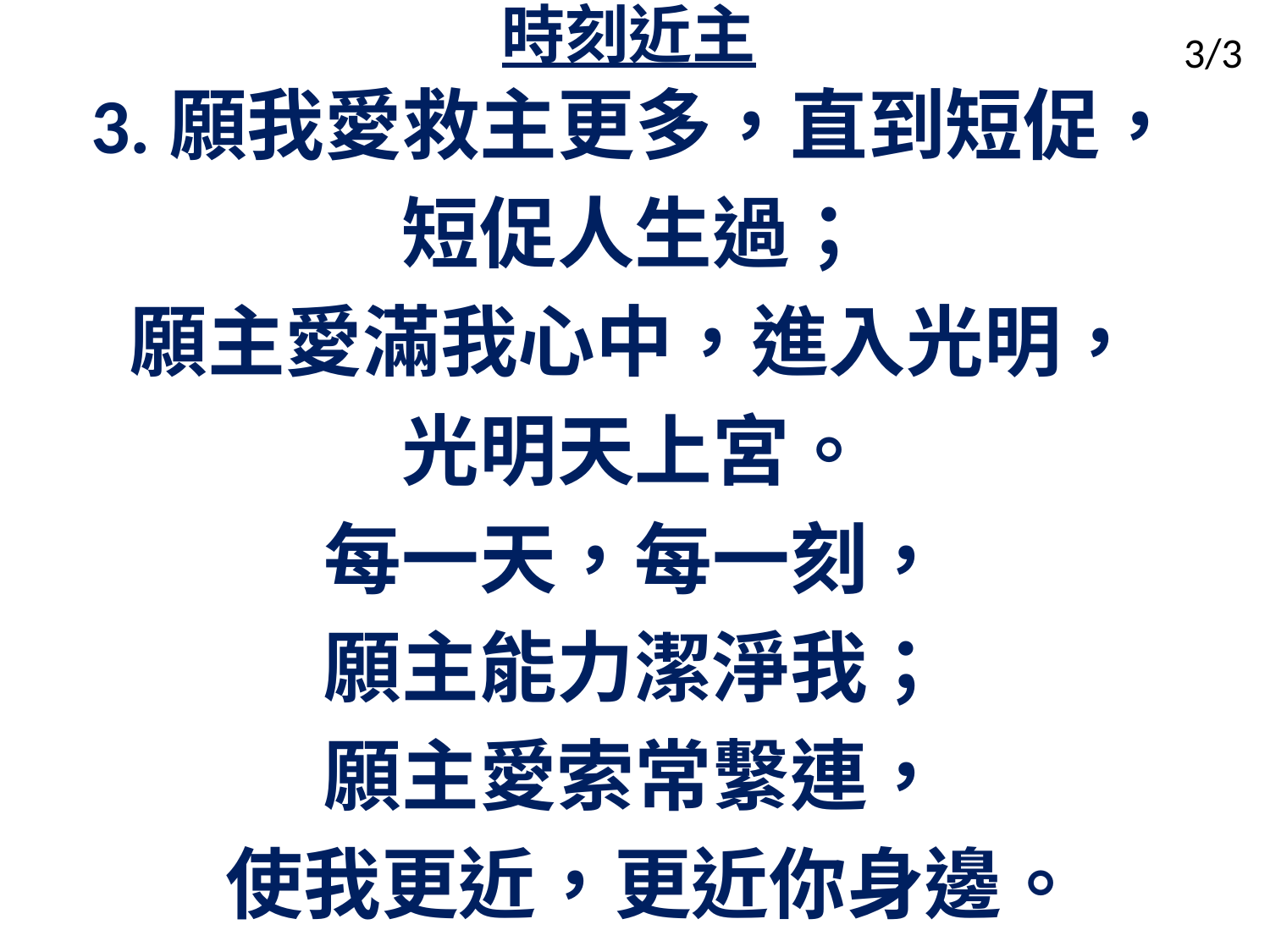

# 時刻近主
3/3
3.願我愛救主更多，直到短促，
短促人生過；
願主愛滿我心中，進入光明，
光明天上宮。
每一天，每一刻，
願主能力潔淨我；
願主愛索常繫連，
 使我更近，更近你身邊。